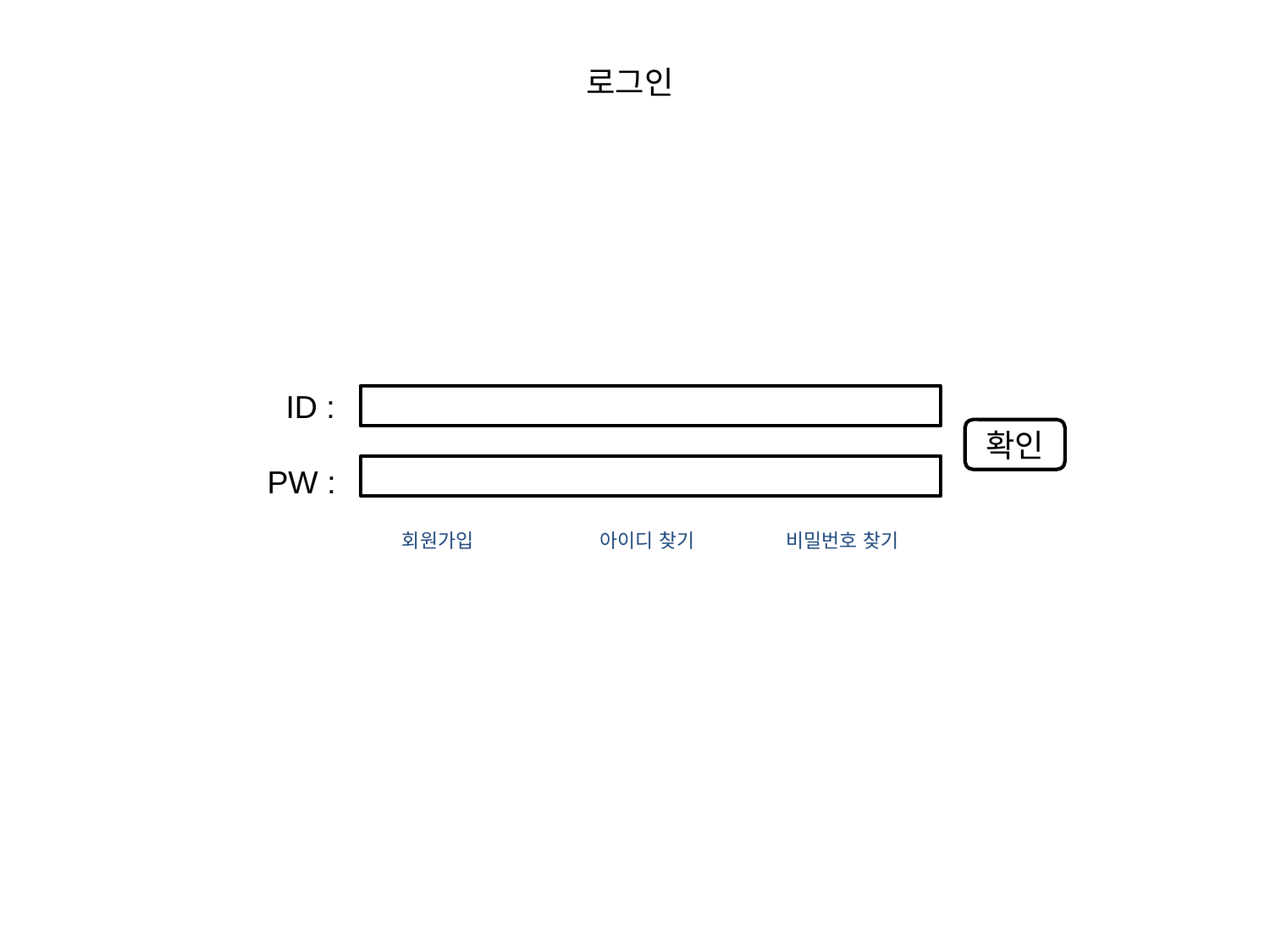

로그인
ID :

확인
PW :

회원가입
아이디 찾기
비밀번호 찾기